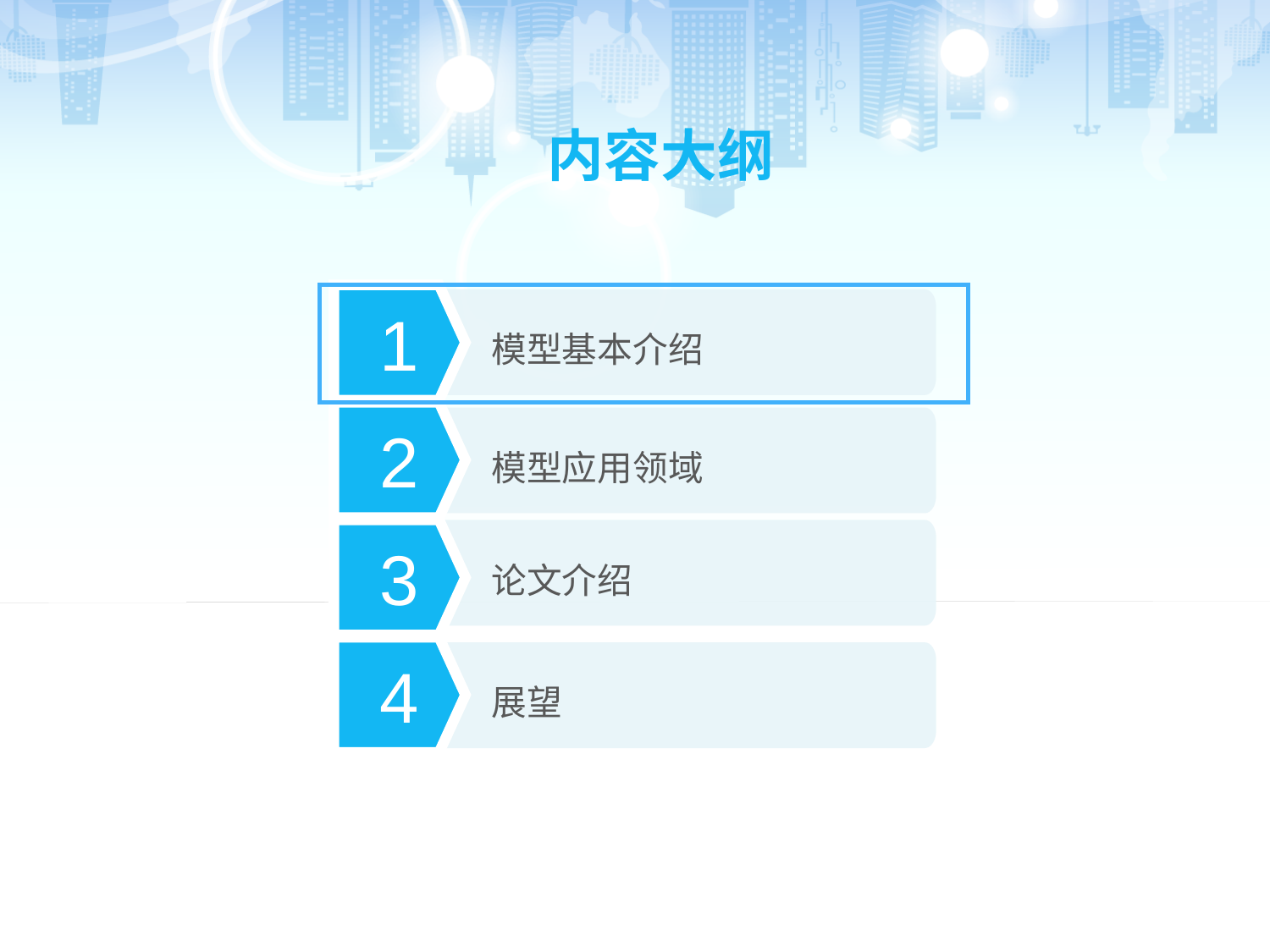

内容大纲

1
模型基本介绍
2
模型应用领域
3
论文介绍
4
展望